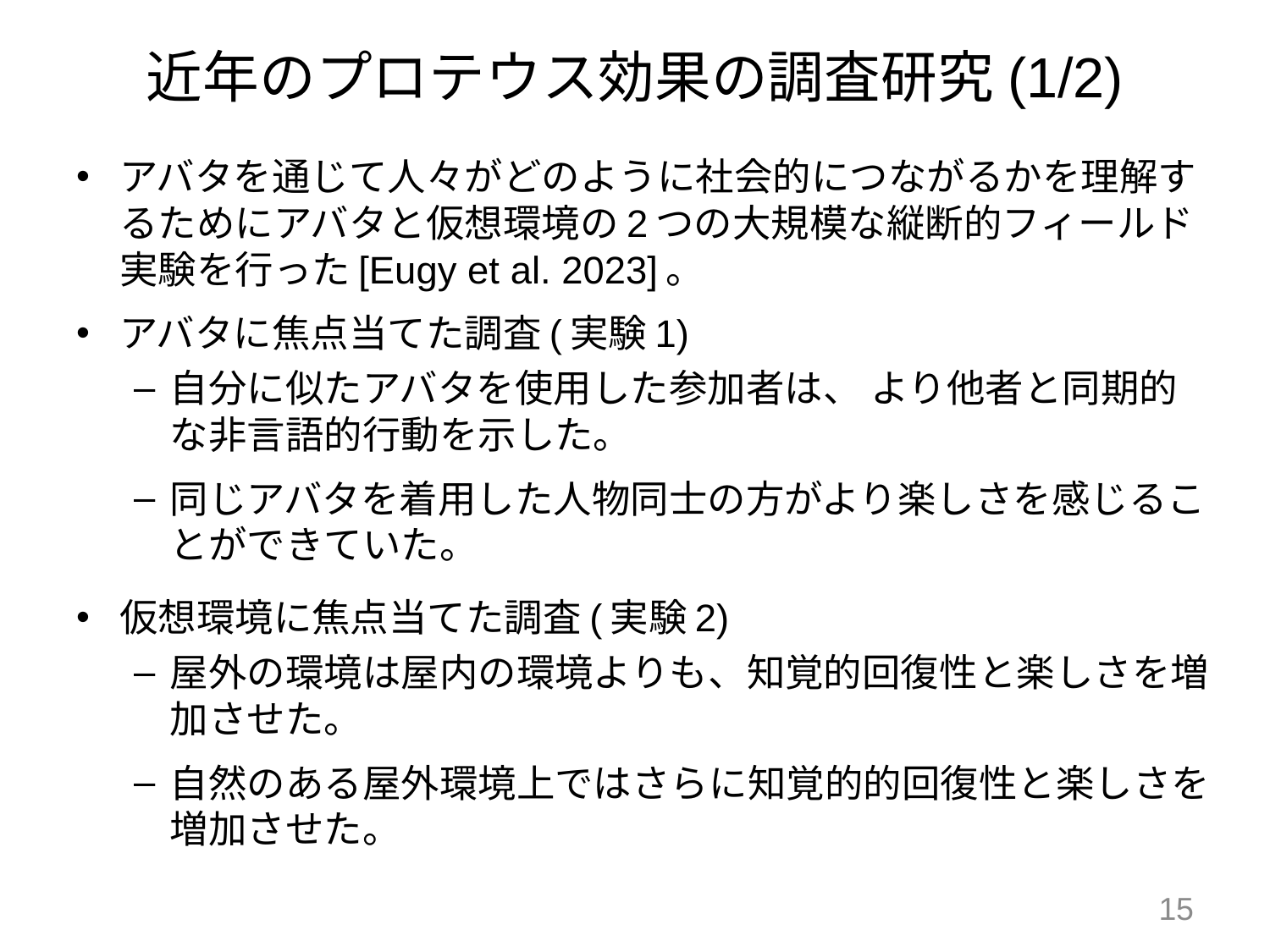

# 近年のプロテウス効果の調査研究(1/2)
アバタを通じて人々がどのように社会的につながるかを理解するためにアバタと仮想環境の2つの大規模な縦断的フィールド実験を行った[Eugy et al. 2023]。
アバタに焦点当てた調査(実験1)
自分に似たアバタを使用した参加者は、 より他者と同期的な非言語的行動を示した。
同じアバタを着用した人物同士の方がより楽しさを感じることができていた。
仮想環境に焦点当てた調査(実験2)
屋外の環境は屋内の環境よりも、知覚的回復性と楽しさを増加させた。
自然のある屋外環境上ではさらに知覚的的回復性と楽しさを増加させた。

15